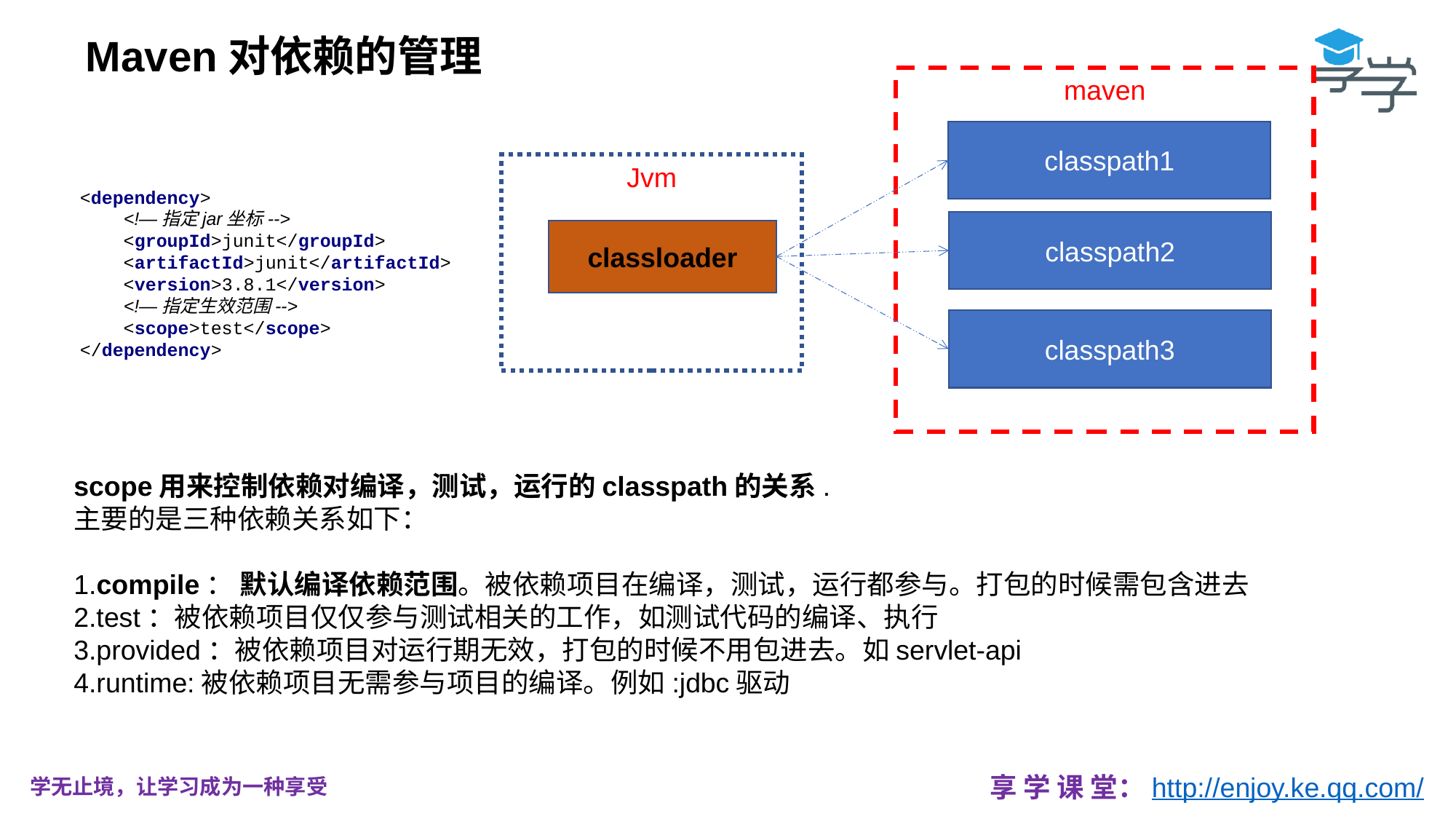

Maven对依赖的管理
maven

classpath1
Jvm

<dependency>
    <!—指定jar坐标-->
    <groupId>junit</groupId>
    <artifactId>junit</artifactId>
    <version>3.8.1</version>
    <!—指定生效范围-->
    <scope>test</scope>
</dependency>
classpath2
classloader
classpath3
scope用来控制依赖对编译，测试，运行的classpath的关系.
主要的是三种依赖关系如下：
1.compile： 默认编译依赖范围。被依赖项目在编译，测试，运行都参与。打包的时候需包含进去
2.test：被依赖项目仅仅参与测试相关的工作，如测试代码的编译、执行
3.provided：被依赖项目对运行期无效，打包的时候不用包进去。如servlet-api
4.runtime:被依赖项目无需参与项目的编译。例如:jdbc驱动